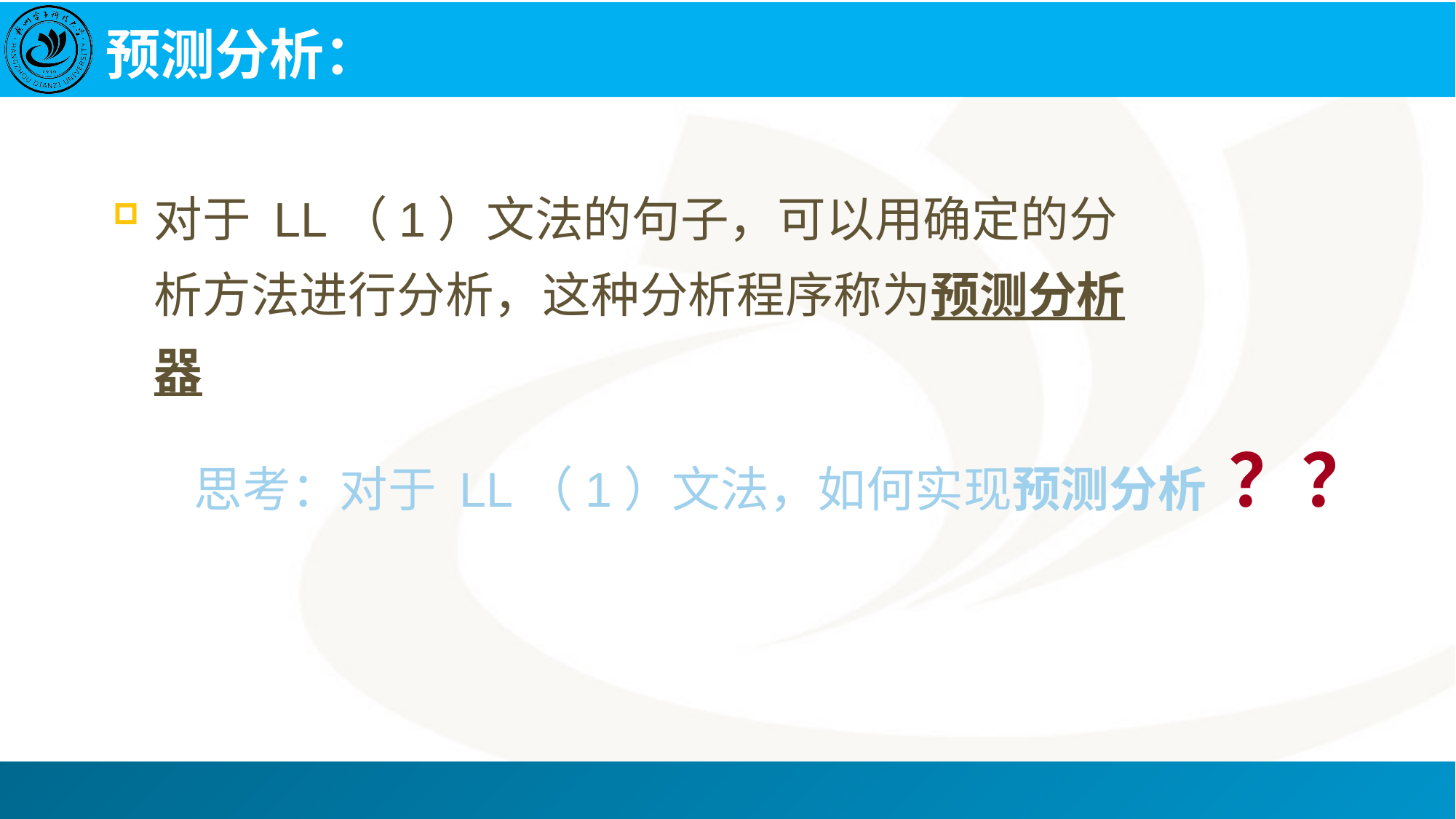

# 预测分析：
对于 LL（1）文法的句子，可以用确定的分析方法进行分析，这种分析程序称为预测分析器
思考：对于 LL（1）文法，如何实现预测分析  ？？
55